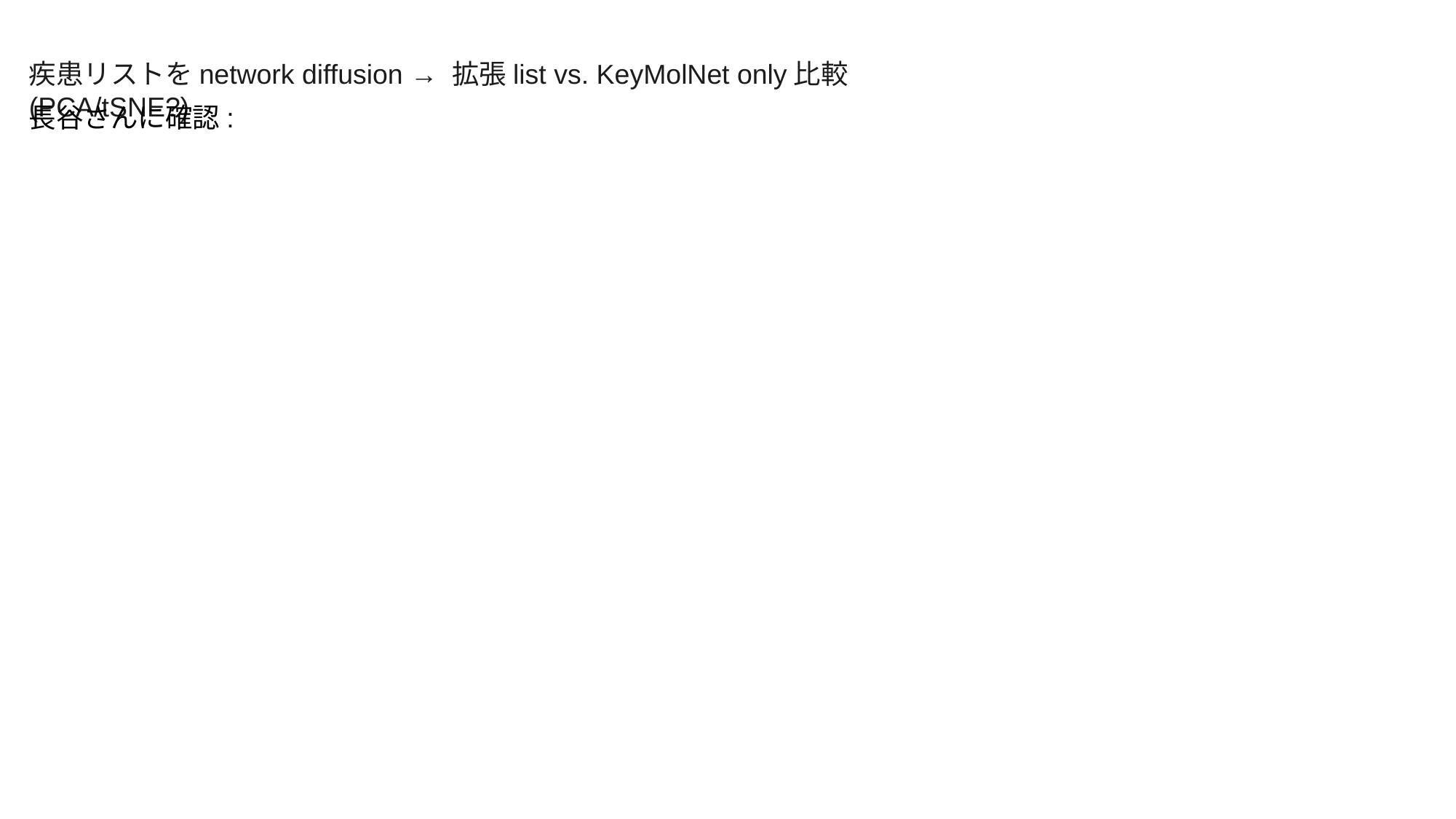

疾患リストをnetwork diffusion → 拡張list vs. KeyMolNet only比較(PCA/tSNE?)
長谷さんに確認: